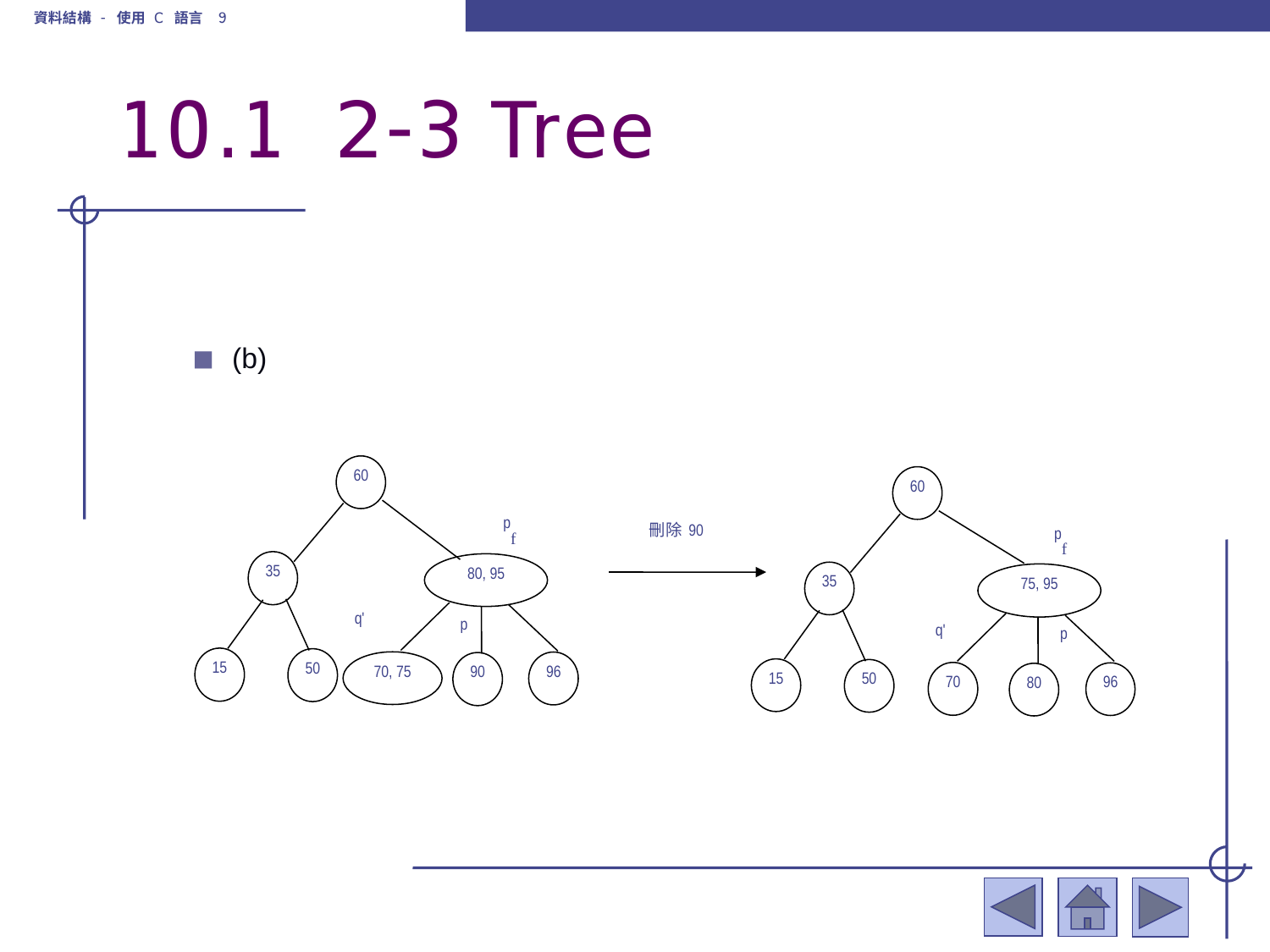

資料結構 - 使用 C 語言   9
# 10.1  2-3 Tree

(b)

60
60

pf
刪除90

pf
35
80, 95
35
75, 95

q'

p

q'
p
15
50
70, 75
96
90
15
50
70
96
80